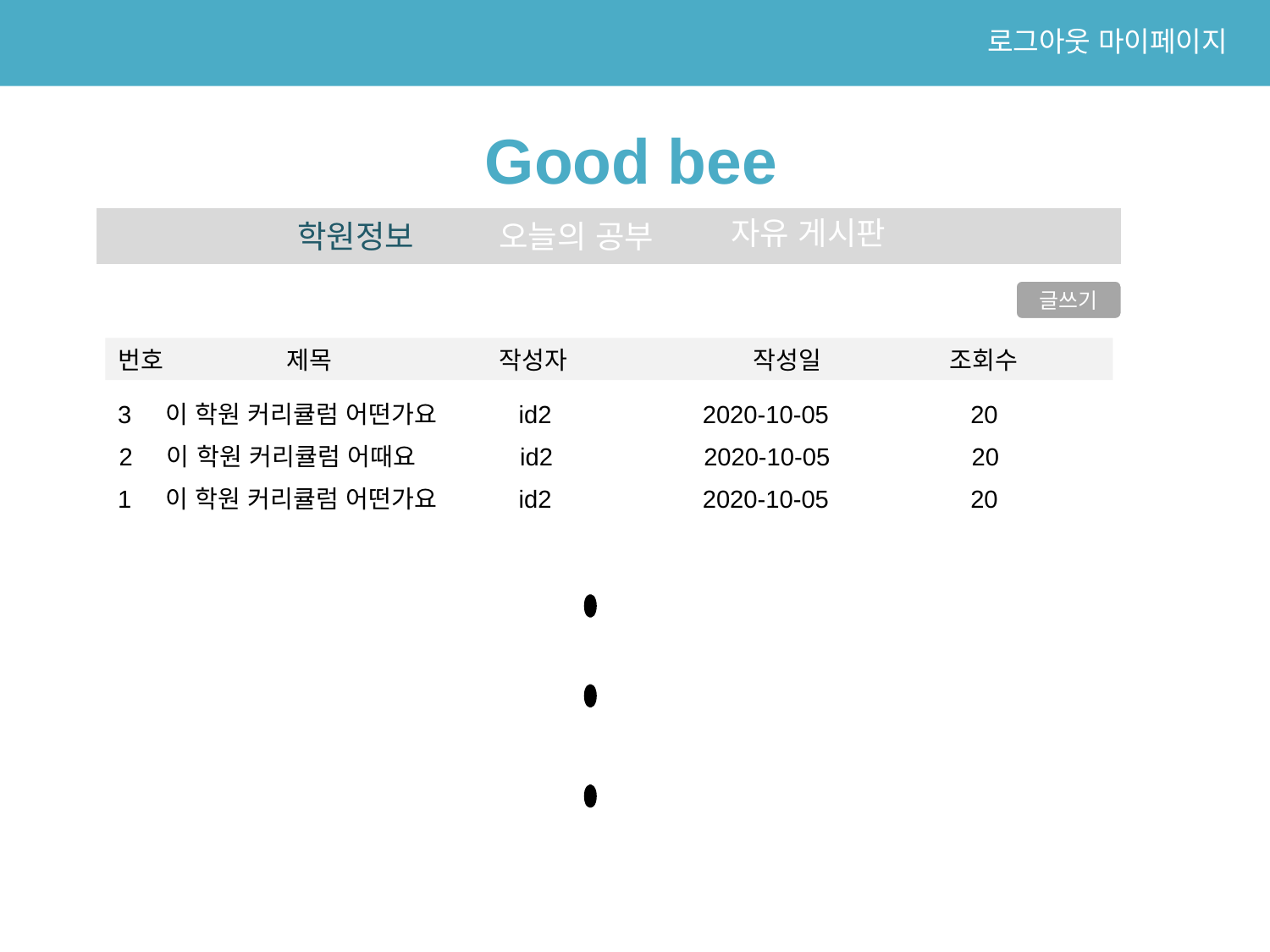

로그아웃 마이페이지
Good bee

자유 게시판
학원정보
오늘의 공부
글쓰기
번호	      제목		작성자		작성일	          조회수
3    이 학원 커리큘럼 어떤가요 	  id2	           2020-10-05	             20
2    이 학원 커리큘럼 어때요	  id2	           2020-10-05	             20
1    이 학원 커리큘럼 어떤가요 	  id2	           2020-10-05	             20